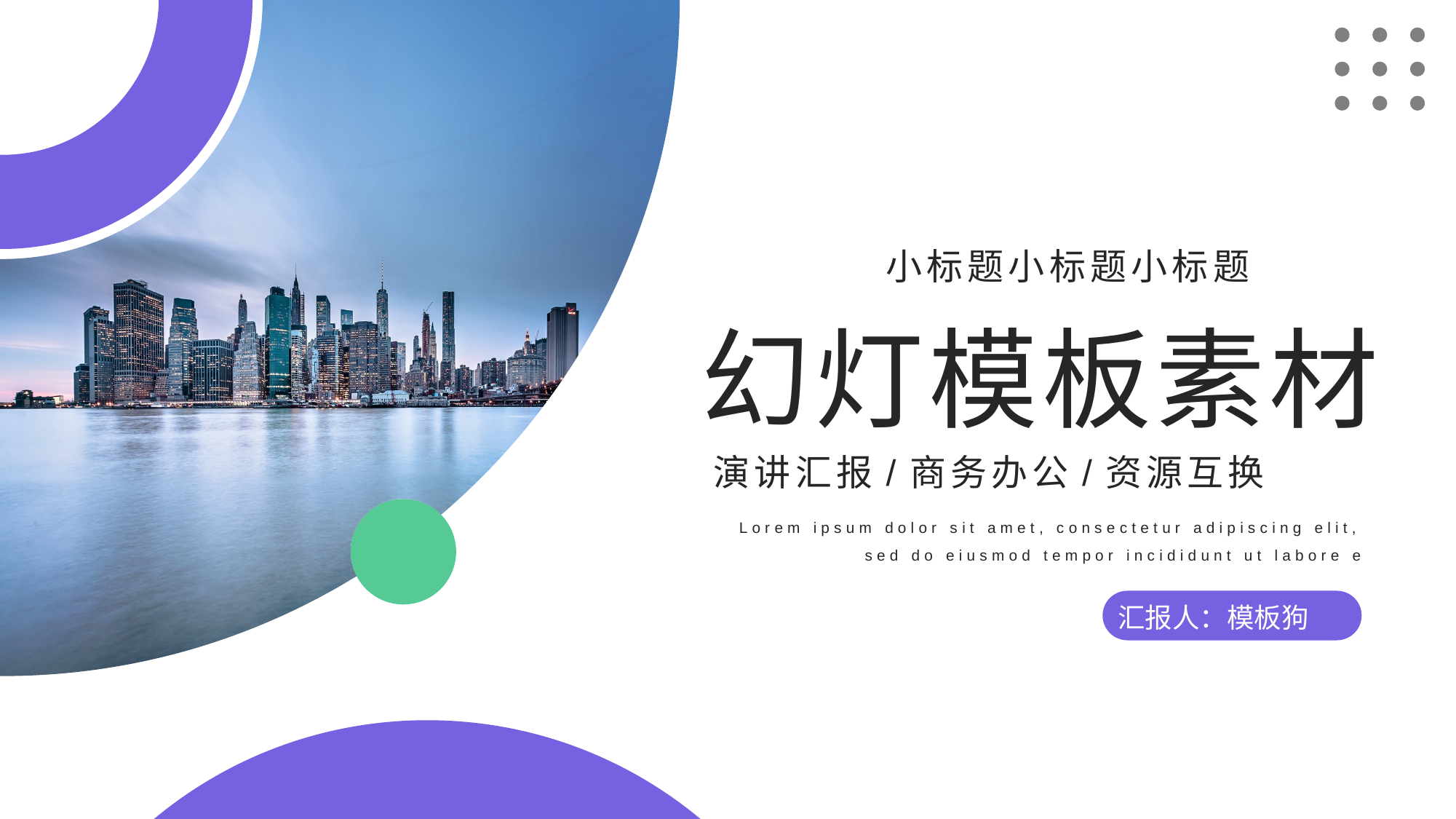

小标题小标题小标题
幻灯模板素材
演讲汇报/商务办公/资源互换

Lorem ipsum dolor sit amet, consectetur adipiscing elit, sed do eiusmod tempor incididunt ut labore e

汇报人：模板狗